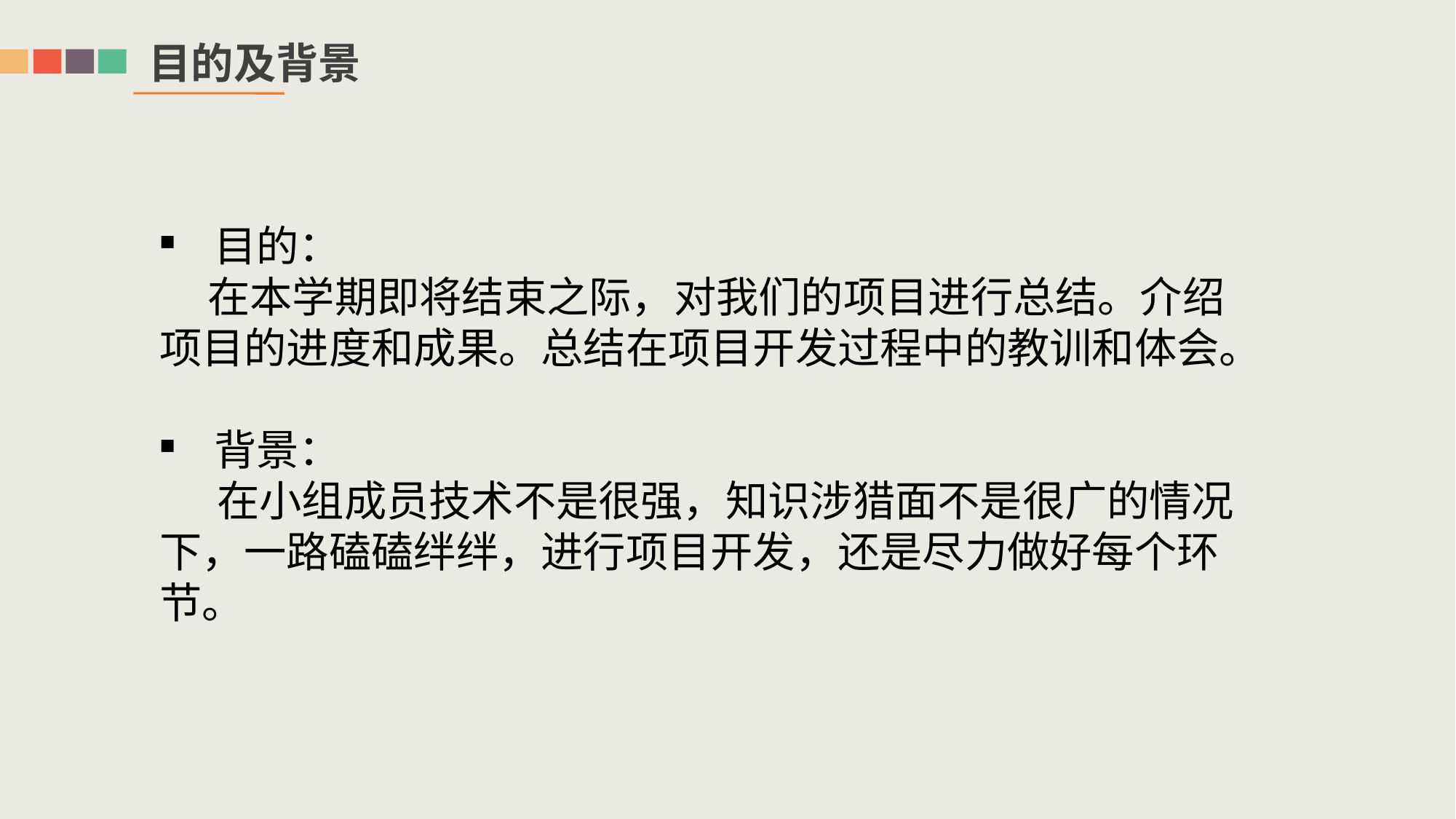

目的及背景
目的：
    在本学期即将结束之际，对我们的项目进行总结。介绍项目的进度和成果。总结在项目开发过程中的教训和体会。

背景：
     在小组成员技术不是很强，知识涉猎面不是很广的情况下，一路磕磕绊绊，进行项目开发，还是尽力做好每个环节。